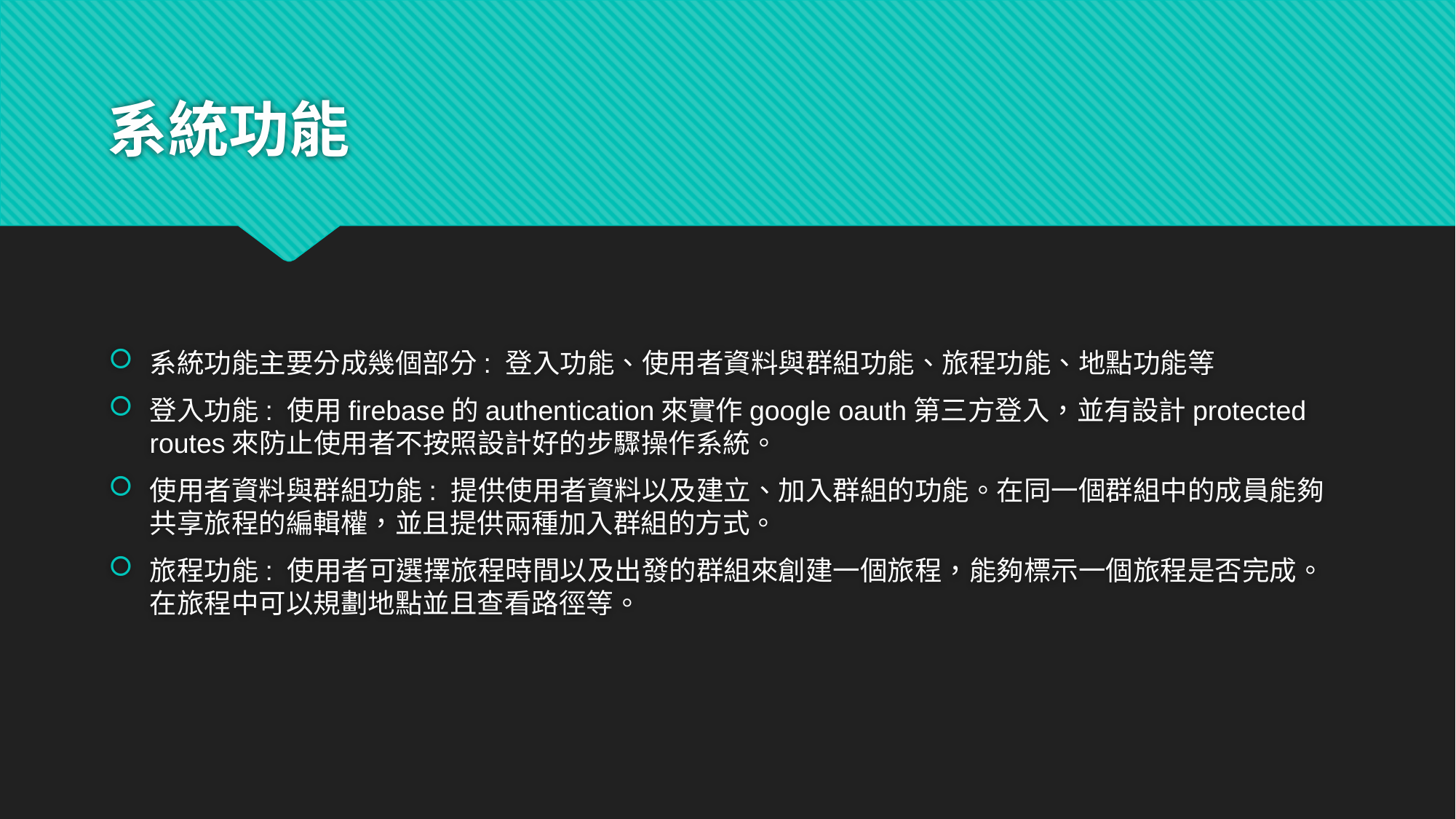

# 系統功能
系統功能主要分成幾個部分: 登入功能、使用者資料與群組功能、旅程功能、地點功能等
登入功能: 使用firebase的authentication來實作google oauth第三方登入，並有設計protected routes來防止使用者不按照設計好的步驟操作系統。
使用者資料與群組功能: 提供使用者資料以及建立、加入群組的功能。在同一個群組中的成員能夠共享旅程的編輯權，並且提供兩種加入群組的方式。
旅程功能: 使用者可選擇旅程時間以及出發的群組來創建一個旅程，能夠標示一個旅程是否完成。在旅程中可以規劃地點並且查看路徑等。